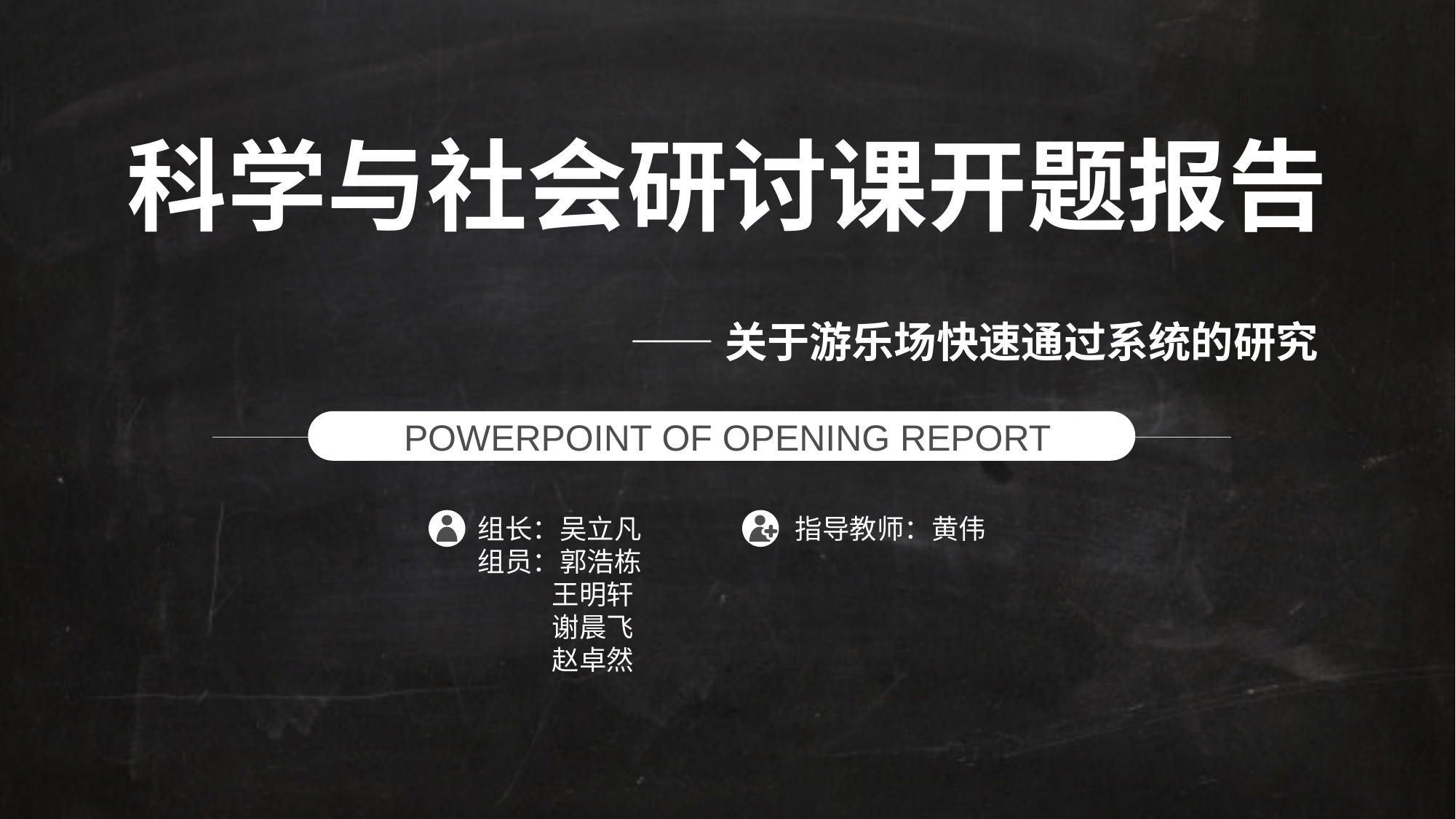

科学与社会研讨课开题报告
——关于游乐场快速通过系统的研究
POWERPOINT OF OPENING REPORT

组长：吴立凡
组员：郭浩栋
           王明轩
           谢晨飞
           赵卓然
指导教师：黄伟